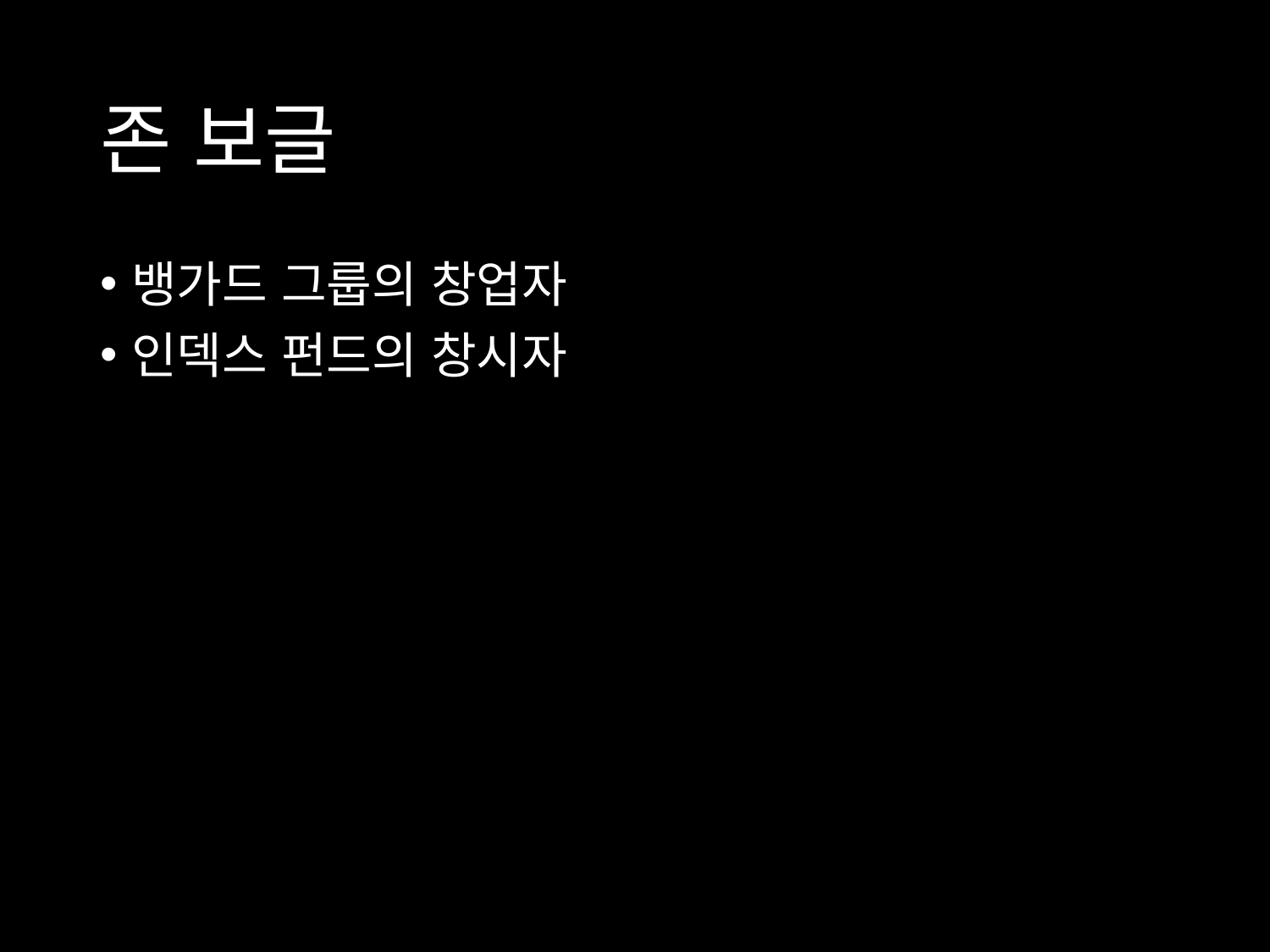

# 존 보글
뱅가드 그룹의 창업자
인덱스 펀드의 창시자